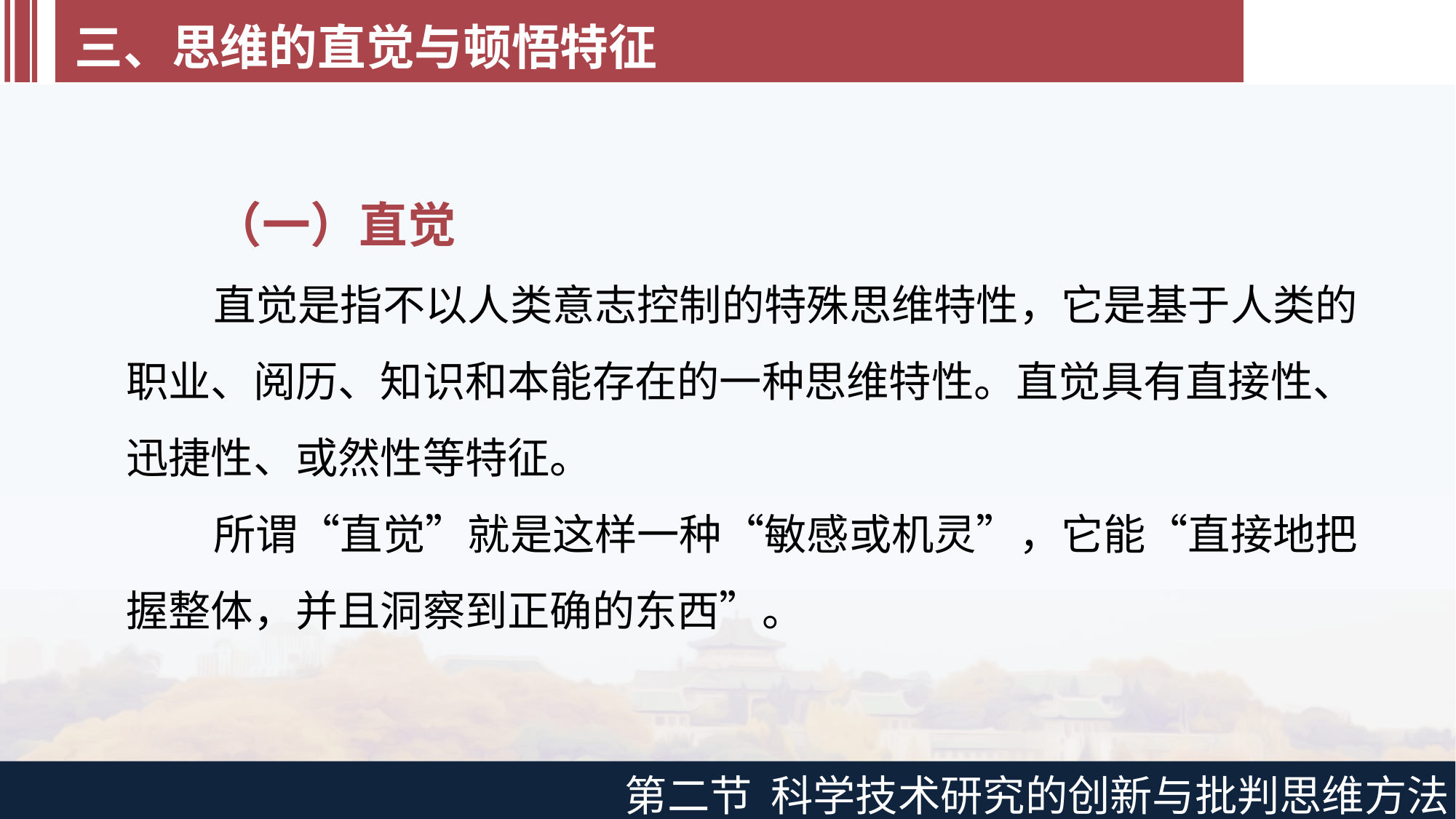

三、思维的直觉与顿悟特征
（一）直觉
直觉是指不以人类意志控制的特殊思维特性，它是基于人类的职业、阅历、知识和本能存在的一种思维特性。直觉具有直接性、迅捷性、或然性等特征。
所谓“直觉”就是这样一种“敏感或机灵”，它能“直接地把握整体，并且洞察到正确的东西”。
第二节  科学技术研究的创新与批判思维方法